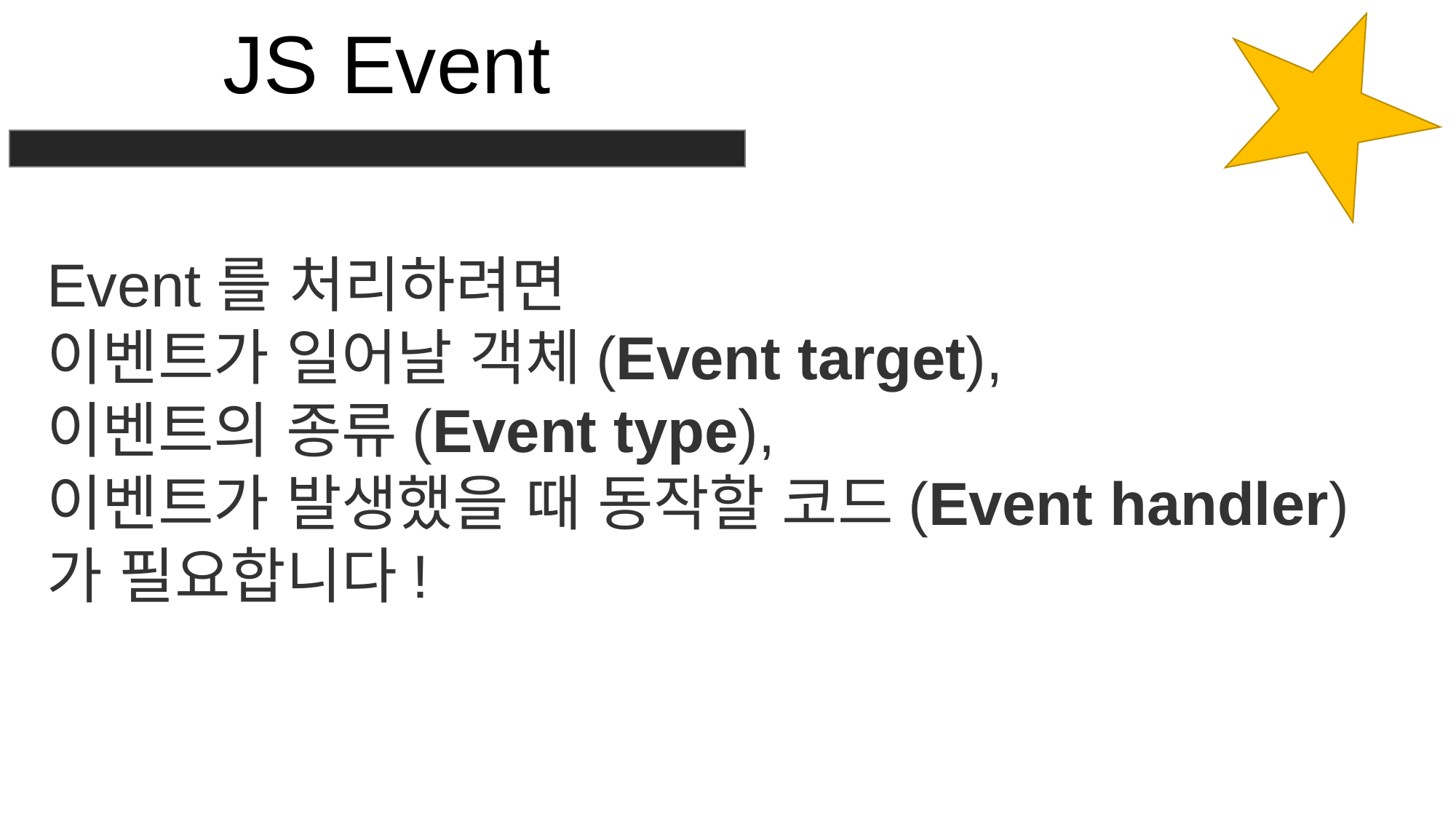

JS Event

Event를 처리하려면
이벤트가 일어날 객체(Event target),
이벤트의 종류(Event type),
이벤트가 발생했을 때 동작할 코드(Event handler)
가 필요합니다!